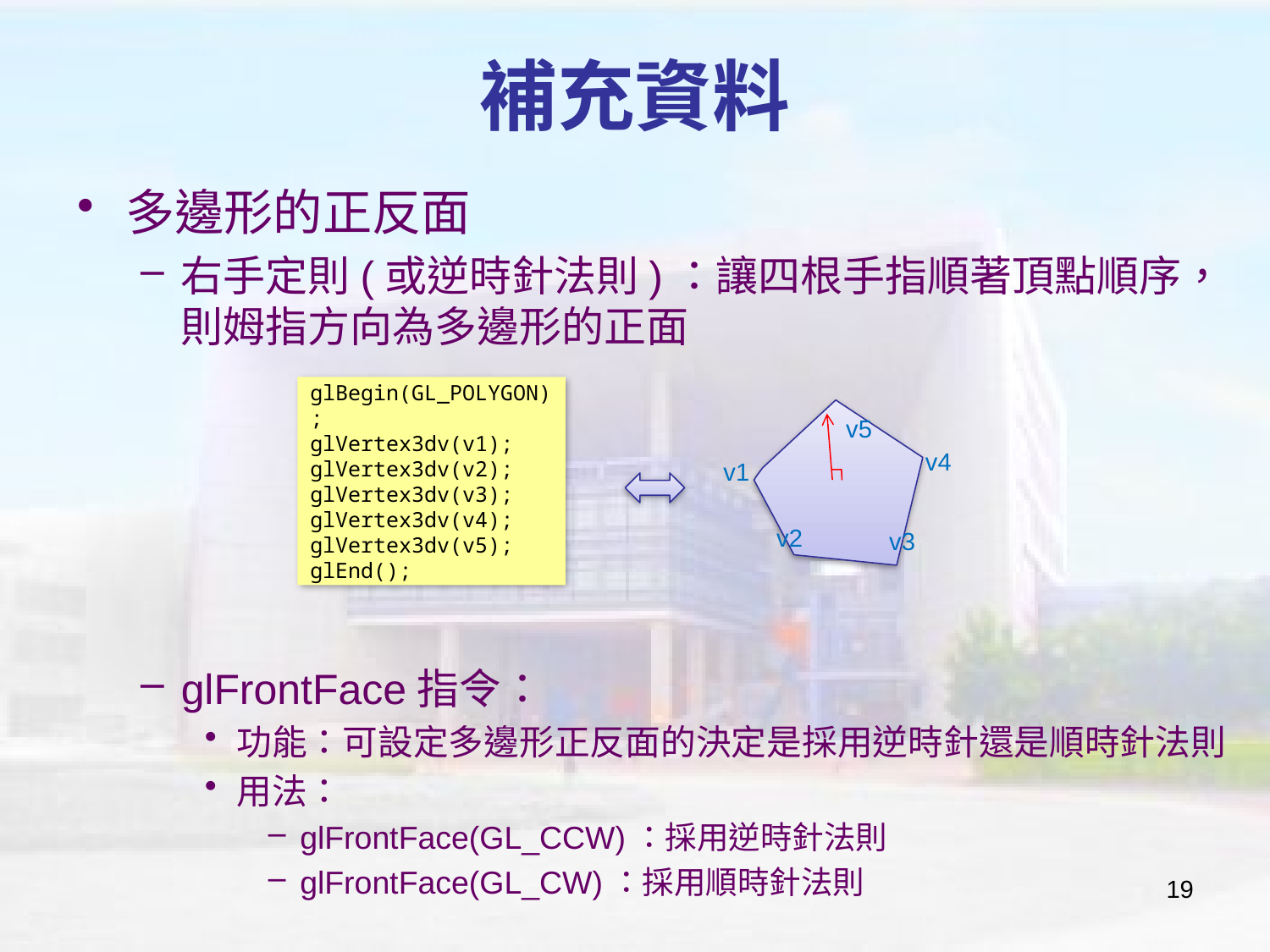

# 補充資料
多邊形的正反面
右手定則(或逆時針法則)：讓四根手指順著頂點順序，則姆指方向為多邊形的正面

glFrontFace指令：
功能：可設定多邊形正反面的決定是採用逆時針還是順時針法則
用法：
glFrontFace(GL_CCW)：採用逆時針法則
glFrontFace(GL_CW)：採用順時針法則
glBegin(GL_POLYGON);
glVertex3dv(v1);
glVertex3dv(v2);
glVertex3dv(v3);
glVertex3dv(v4);
glVertex3dv(v5);
glEnd();

v5
v4
v1

v2
v3
19